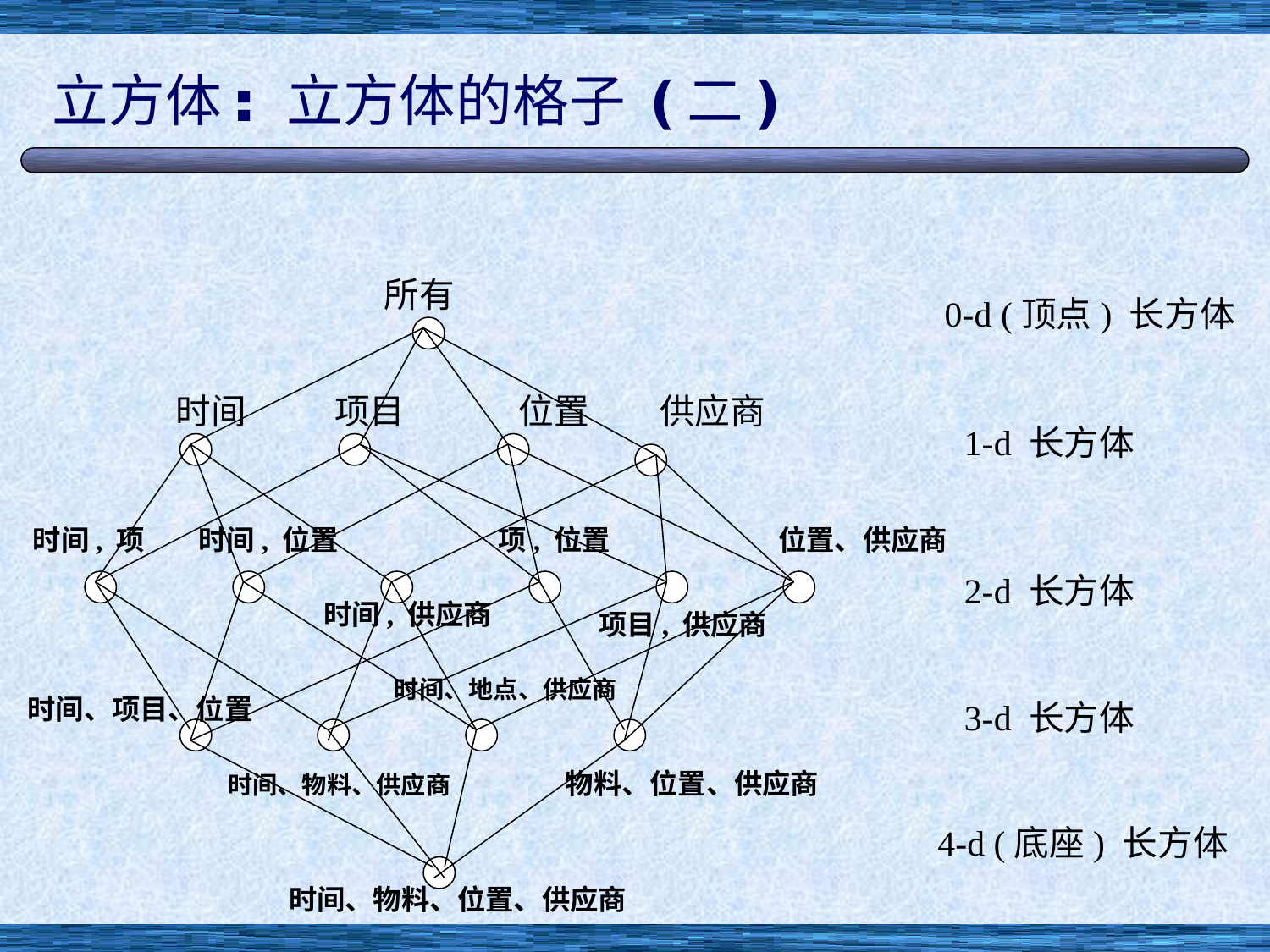

# 立方体: 立方体的格子 (二)
所有
0-d (顶点) 长方体

时间
项目
位置
供应商
1-d 长方体

时间, 项
时间, 位置
项, 位置
位置、供应商
2-d 长方体

时间, 供应商
项目, 供应商
时间、地点、供应商
时间、项目、位置
3-d 长方体

物料、位置、供应商
时间、物料、供应商
4-d (底座) 长方体

时间、物料、位置、供应商